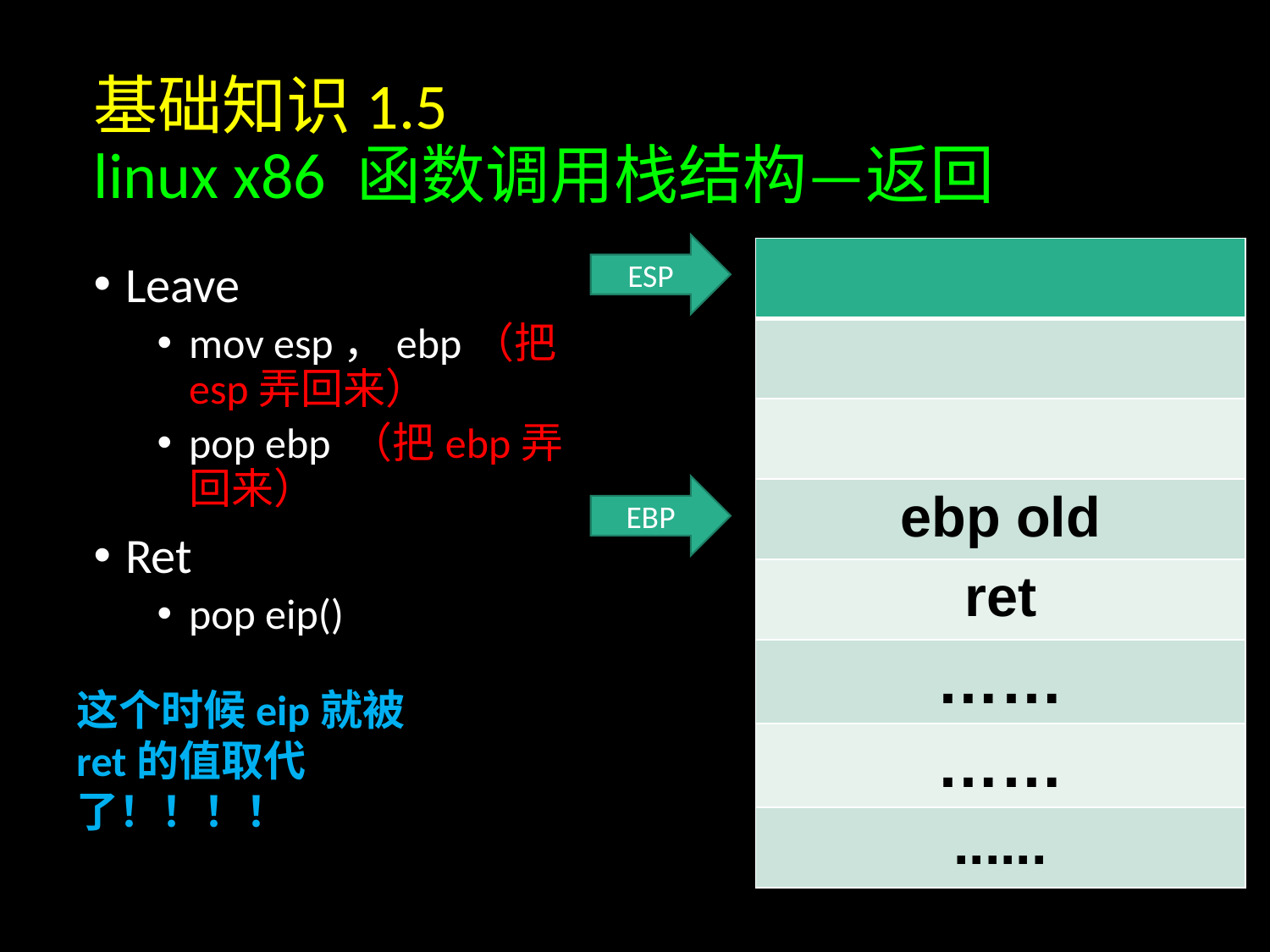

# 基础知识1.5 linux x86 函数调用栈结构—返回

ESP
|  |
| --- |
|  |
|  |
| ebp old |
| ret |
| …… |
| …… |
| ...... |
Leave
mov esp，ebp（把esp弄回来）
pop ebp （把ebp弄回来）
Ret
pop eip()

EBP
这个时候eip就被ret的值取代了！！！！